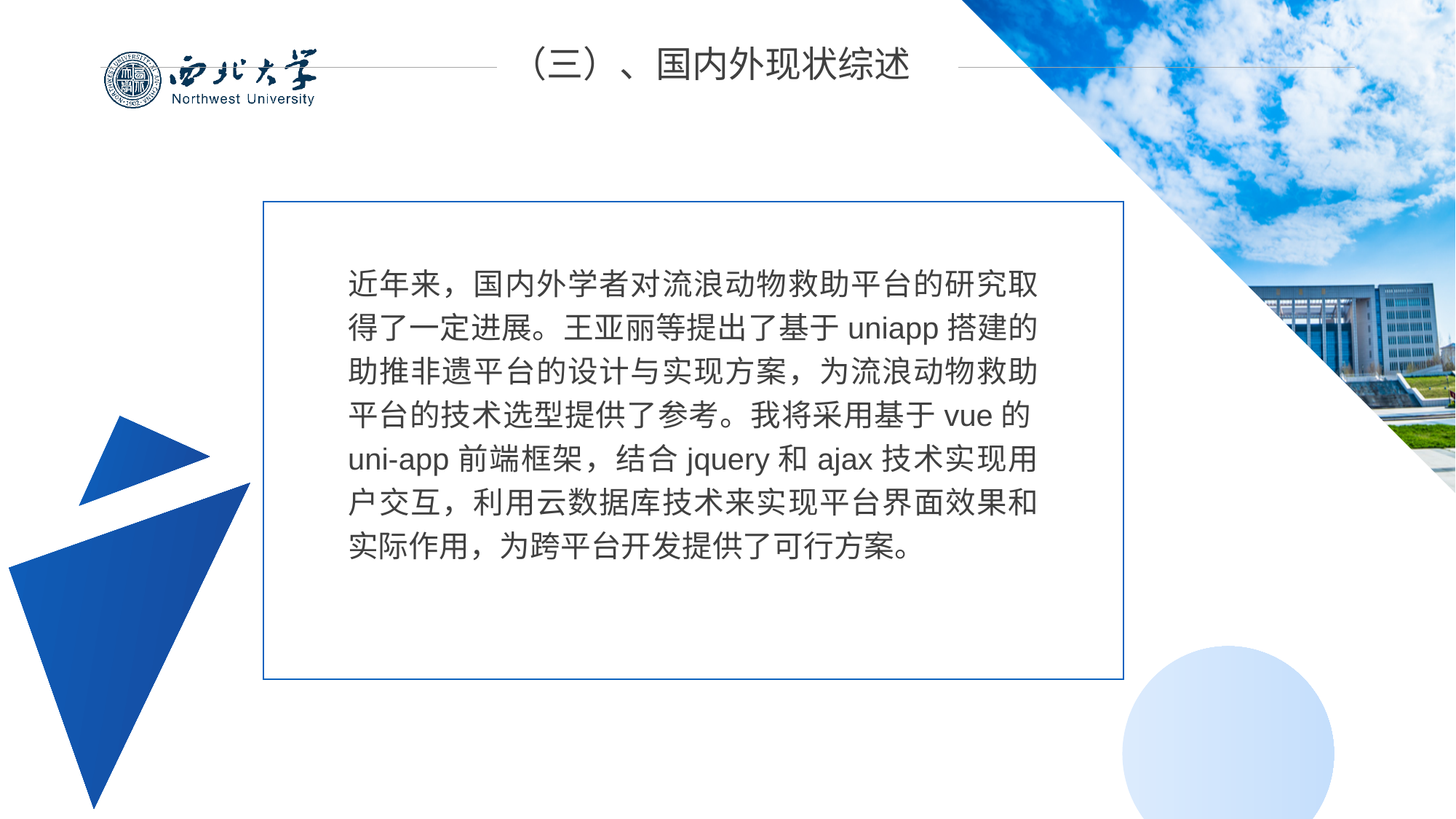

（三）、国内外现状综述

近年来，国内外学者对流浪动物救助平台的研究取得了一定进展。王亚丽等提出了基于uniapp搭建的助推非遗平台的设计与实现方案，为流浪动物救助平台的技术选型提供了参考。我将采用基于vue的uni-app前端框架，结合jquery和ajax技术实现用户交互，利用云数据库技术来实现平台界面效果和实际作用，为跨平台开发提供了可行方案。